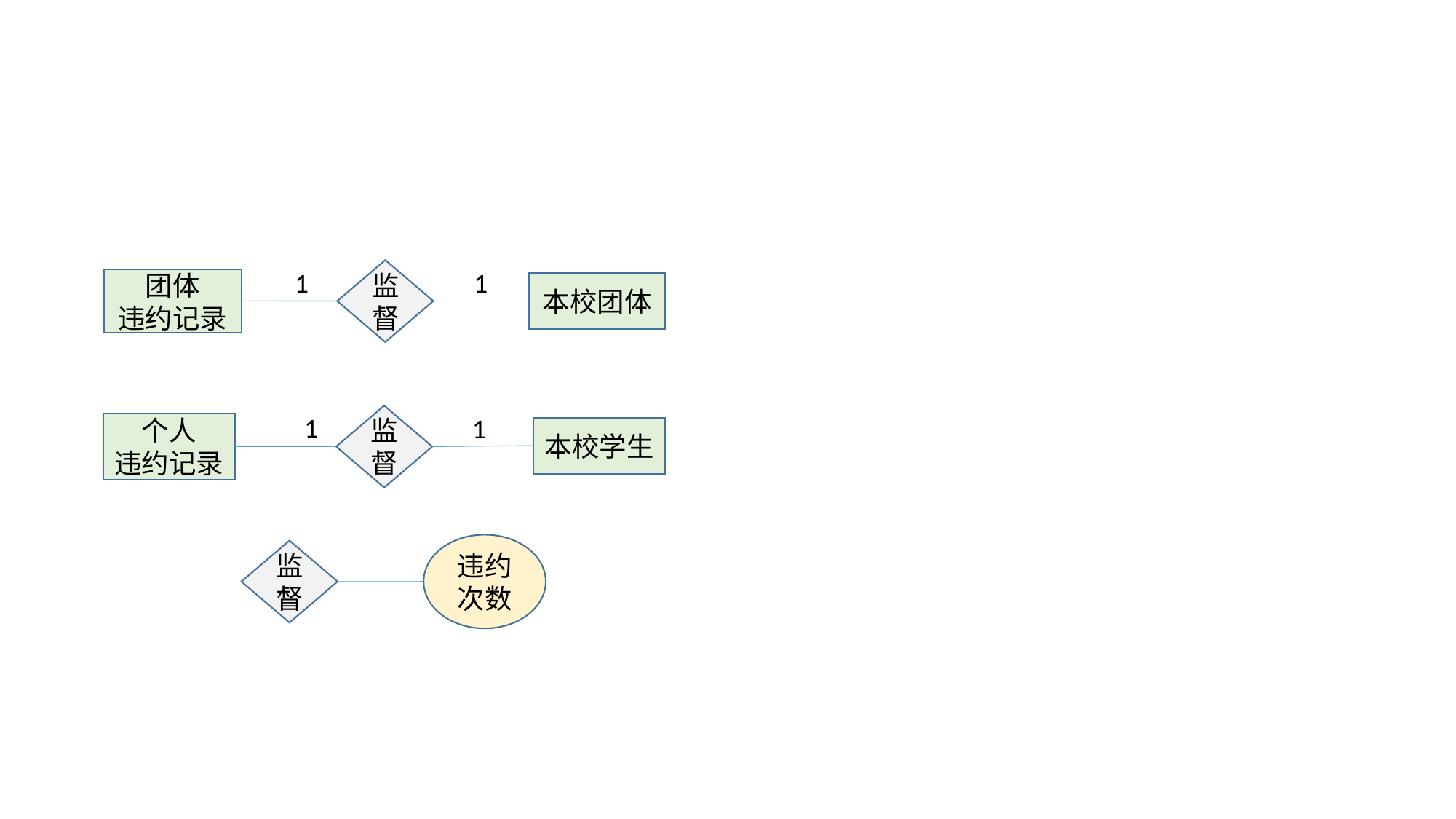

1
监督
1
团体
违约记录
本校团体
1
监督
1
个人
违约记录
本校学生
违约次数
监督